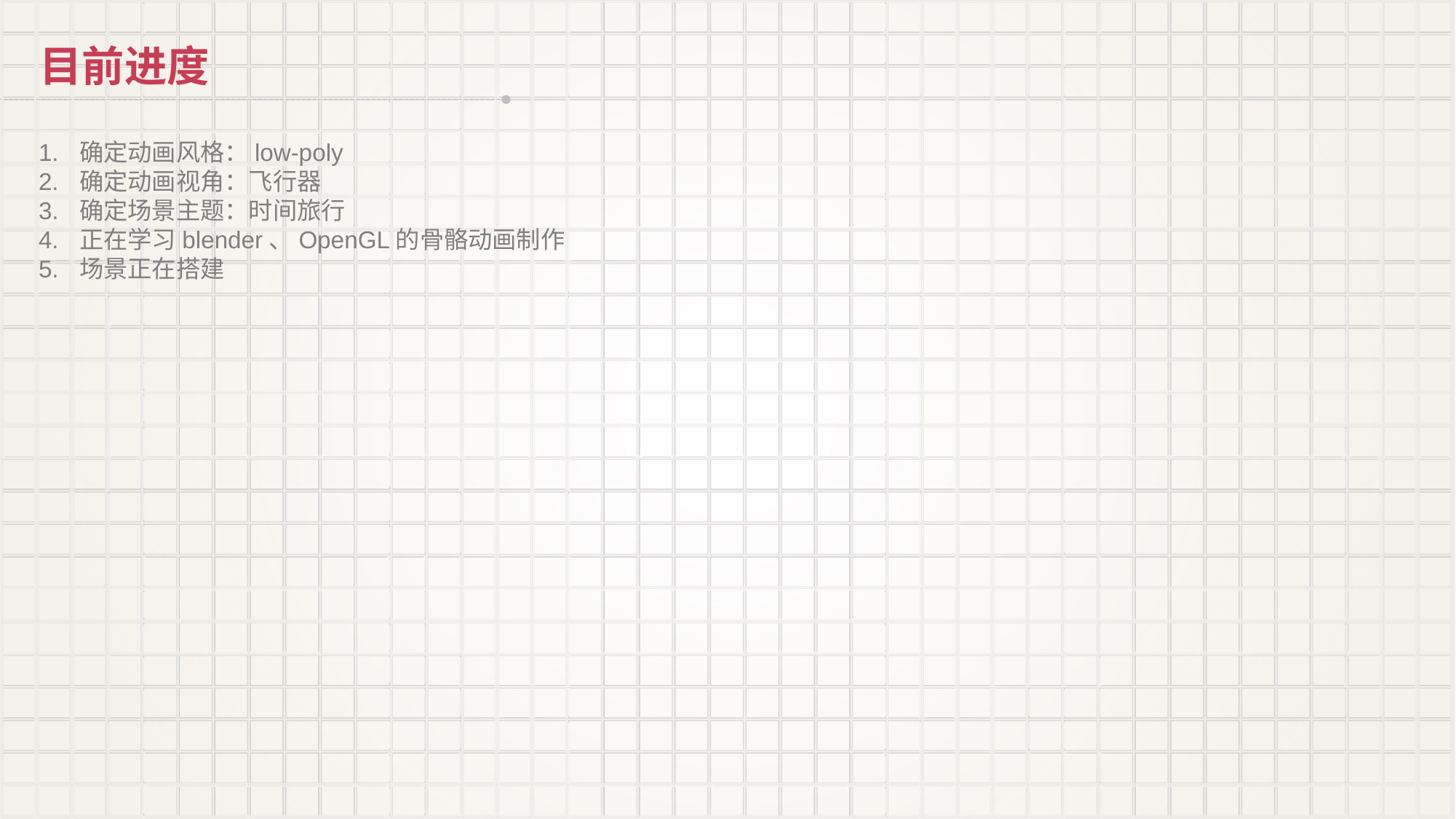

目前进度
确定动画风格：low-poly
确定动画视角：飞行器
确定场景主题：时间旅行
正在学习blender、OpenGL的骨骼动画制作
场景正在搭建